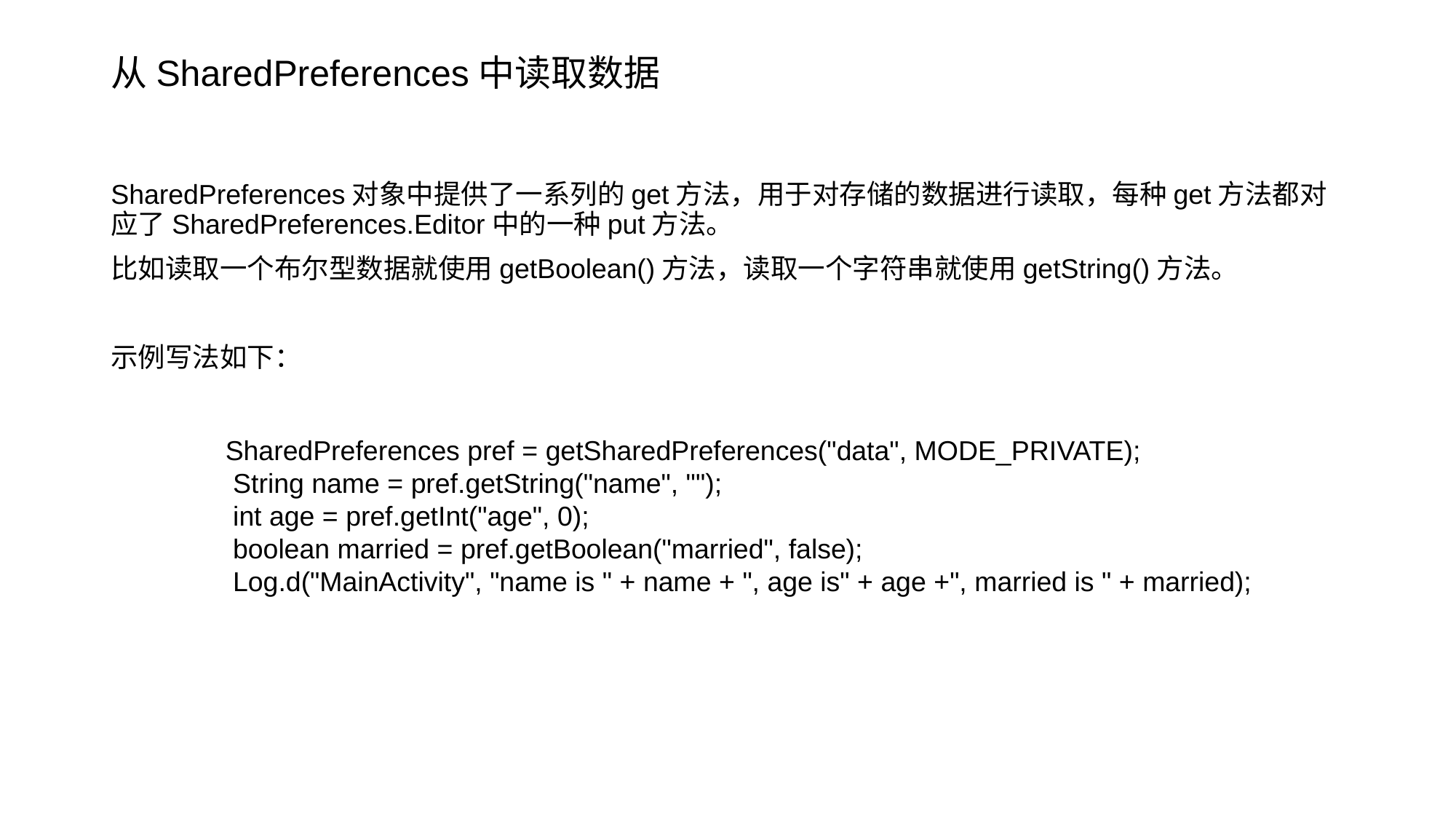

# 从SharedPreferences中读取数据
SharedPreferences对象中提供了一系列的get方法，用于对存储的数据进行读取，每种get方法都对应了SharedPreferences.Editor中的一种put方法。
比如读取一个布尔型数据就使用getBoolean()方法，读取一个字符串就使用getString()方法。

示例写法如下：
               SharedPreferences pref = getSharedPreferences("data", MODE_PRIVATE);
                String name = pref.getString("name", "");
                int age = pref.getInt("age", 0);
                boolean married = pref.getBoolean("married", false);
                Log.d("MainActivity", "name is " + name + ", age is" + age +", married is " + married);